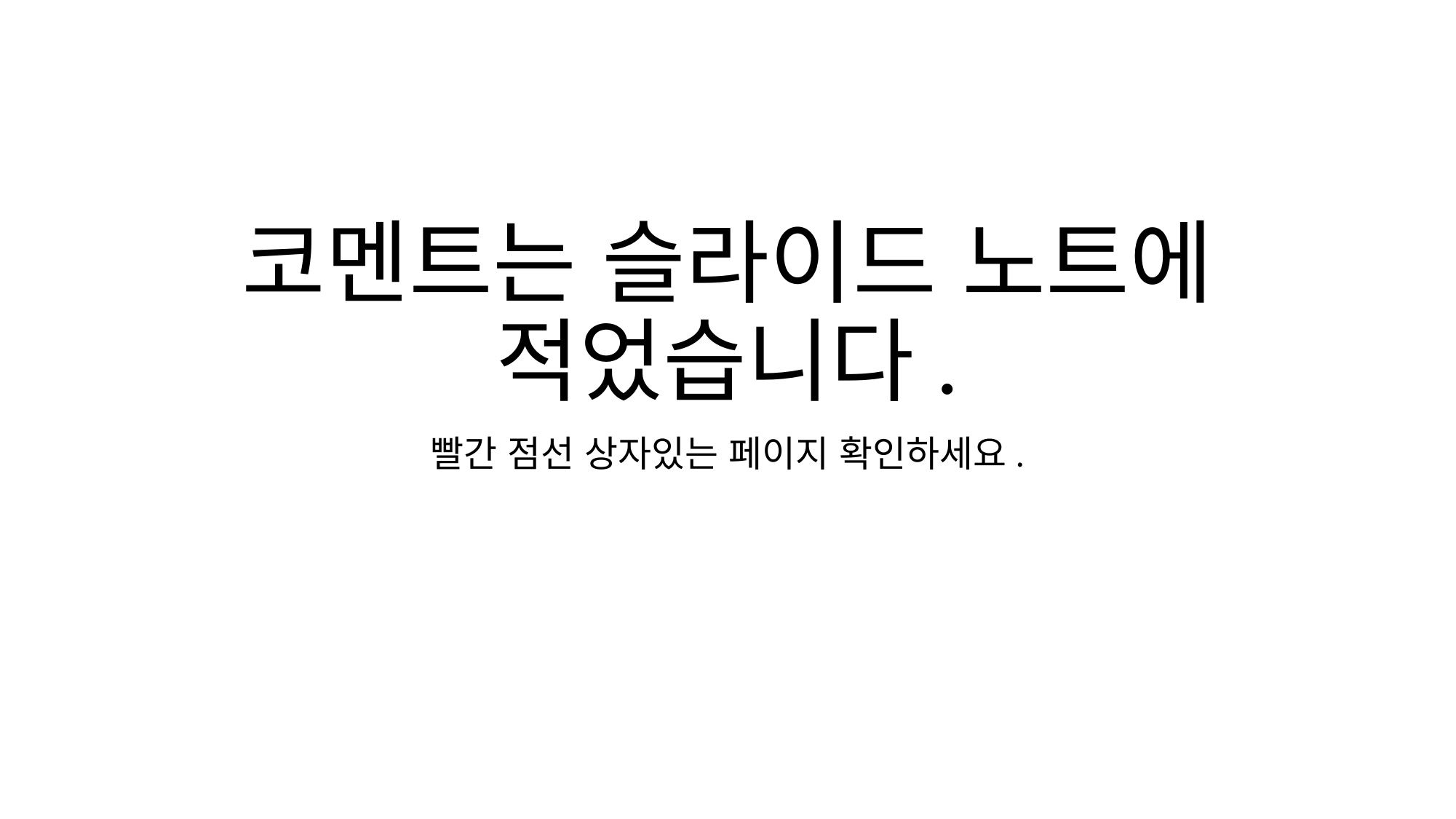

# 코멘트는 슬라이드 노트에 적었습니다.
빨간 점선 상자있는 페이지 확인하세요.